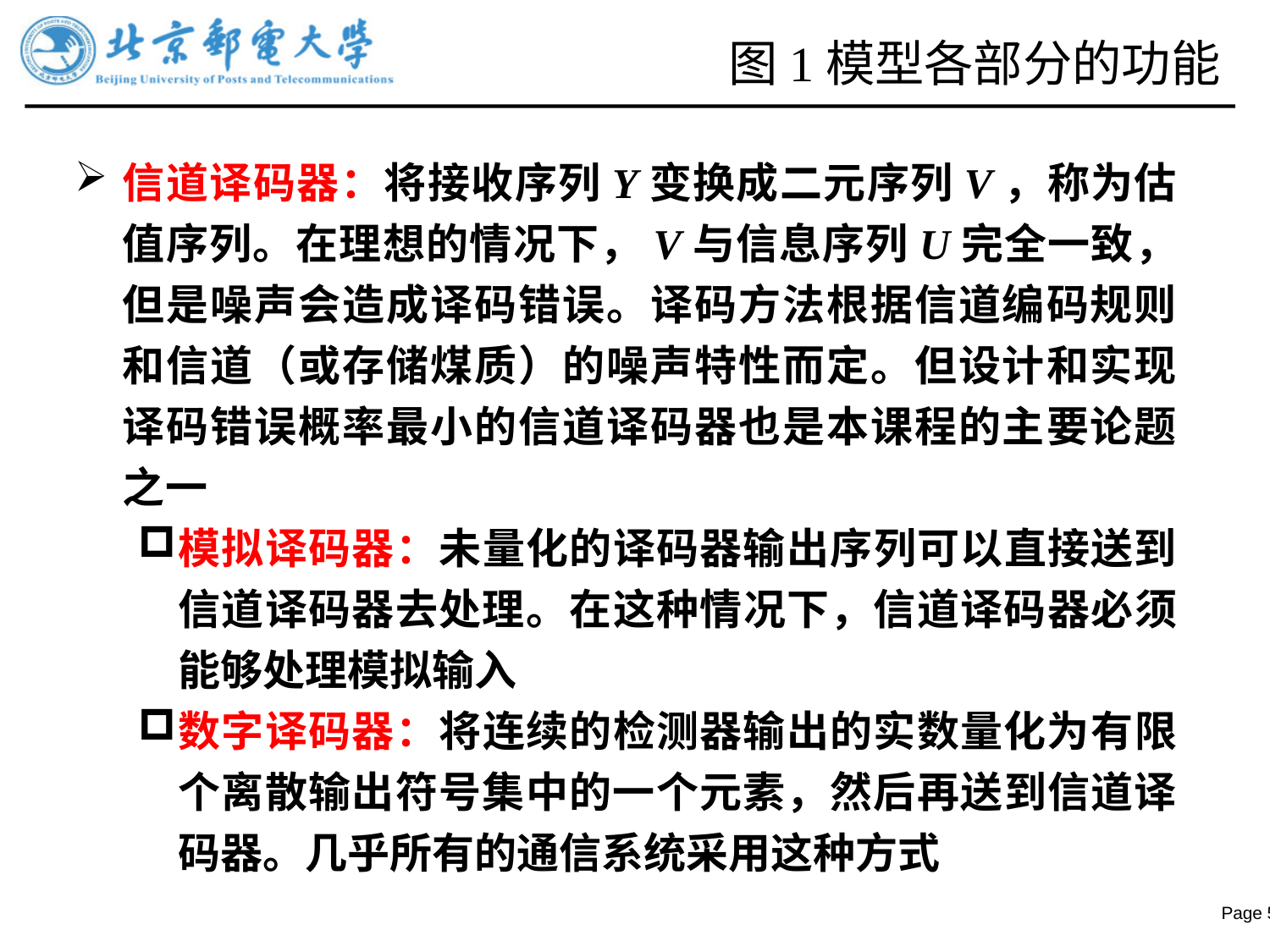

# 图1模型各部分的功能
信道译码器：将接收序列Y变换成二元序列V，称为估值序列。在理想的情况下，V与信息序列U完全一致，但是噪声会造成译码错误。译码方法根据信道编码规则和信道（或存储煤质）的噪声特性而定。但设计和实现译码错误概率最小的信道译码器也是本课程的主要论题之一
模拟译码器：未量化的译码器输出序列可以直接送到信道译码器去处理。在这种情况下，信道译码器必须能够处理模拟输入
数字译码器：将连续的检测器输出的实数量化为有限个离散输出符号集中的一个元素，然后再送到信道译码器。几乎所有的通信系统采用这种方式